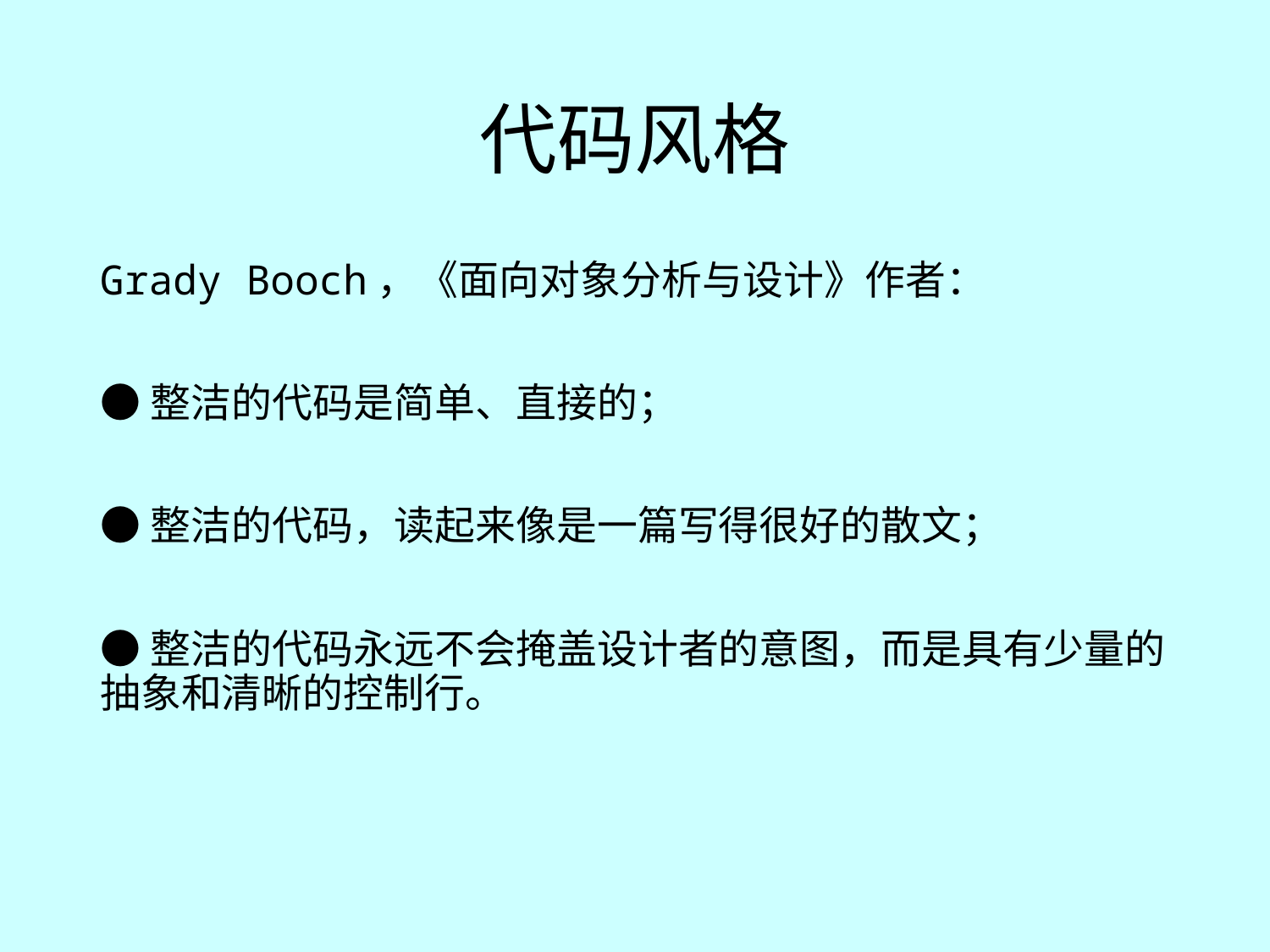

# 代码风格
Grady Booch，《面向对象分析与设计》作者：

●整洁的代码是简单、直接的；

●整洁的代码，读起来像是一篇写得很好的散文；

●整洁的代码永远不会掩盖设计者的意图，而是具有少量的抽象和清晰的控制行。